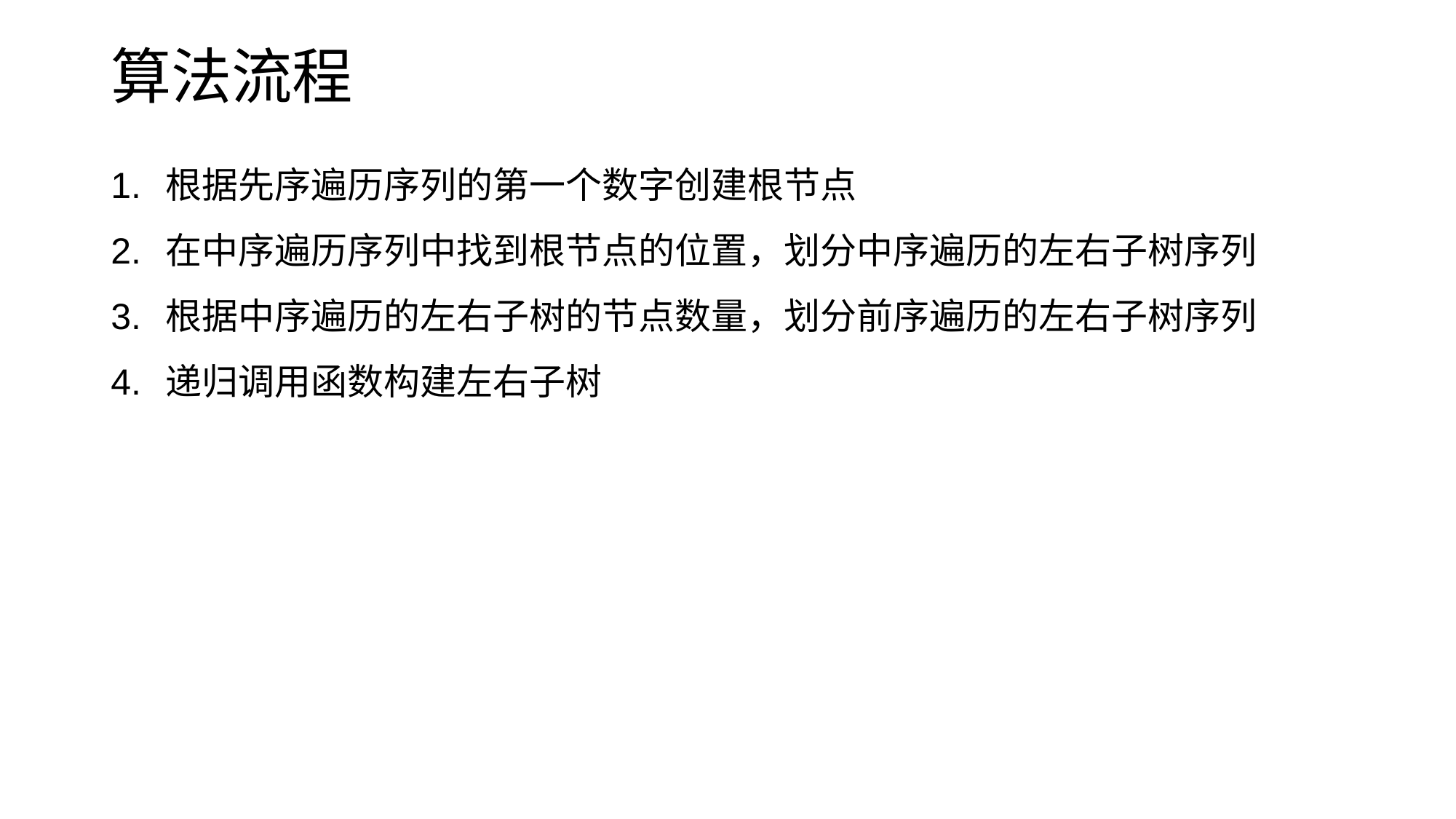

# 算法流程
根据先序遍历序列的第一个数字创建根节点
在中序遍历序列中找到根节点的位置，划分中序遍历的左右子树序列
根据中序遍历的左右子树的节点数量，划分前序遍历的左右子树序列
递归调用函数构建左右子树